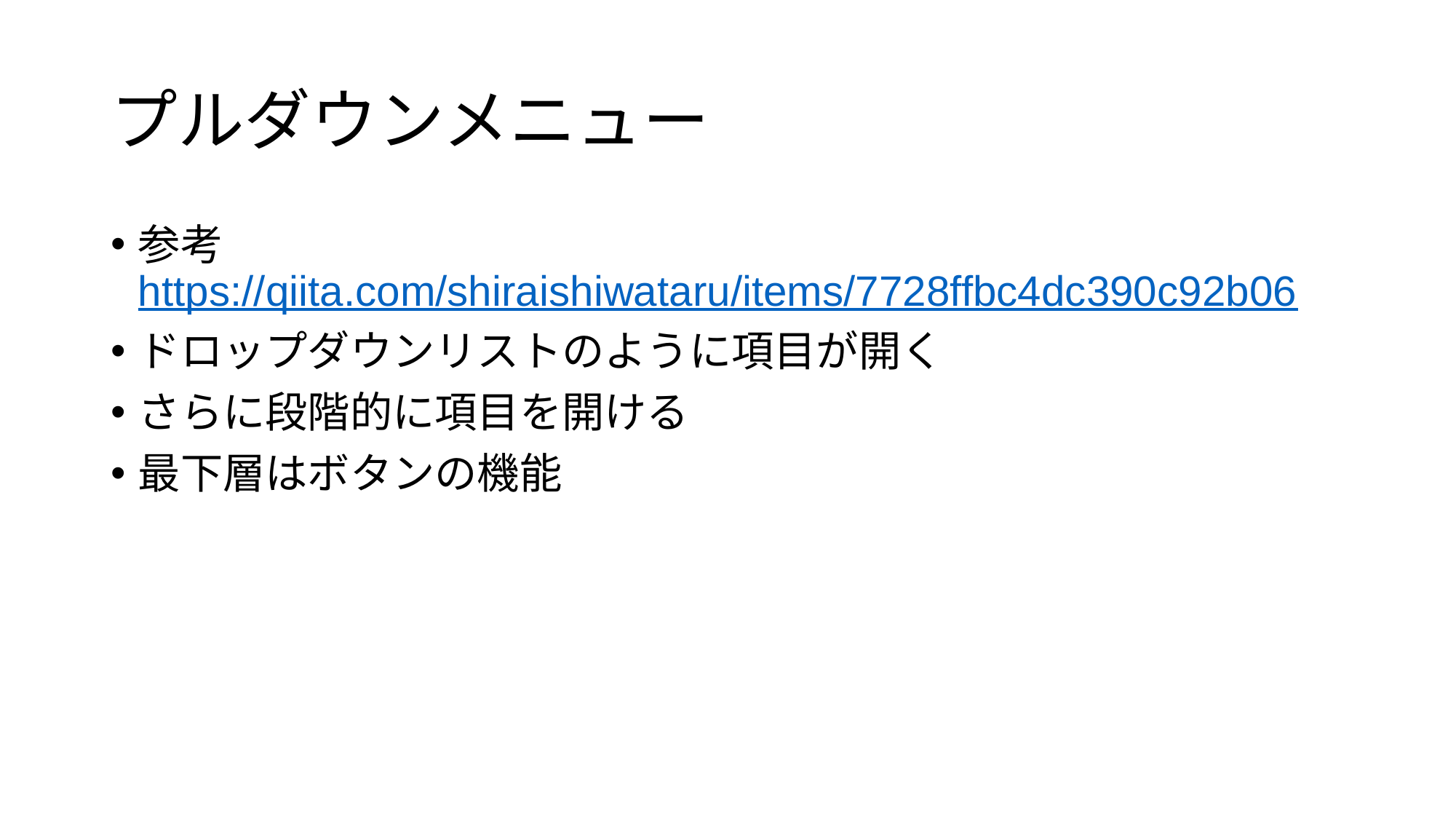

# プルダウンメニュー
参考https://qiita.com/shiraishiwataru/items/7728ffbc4dc390c92b06
ドロップダウンリストのように項目が開く
さらに段階的に項目を開ける
最下層はボタンの機能